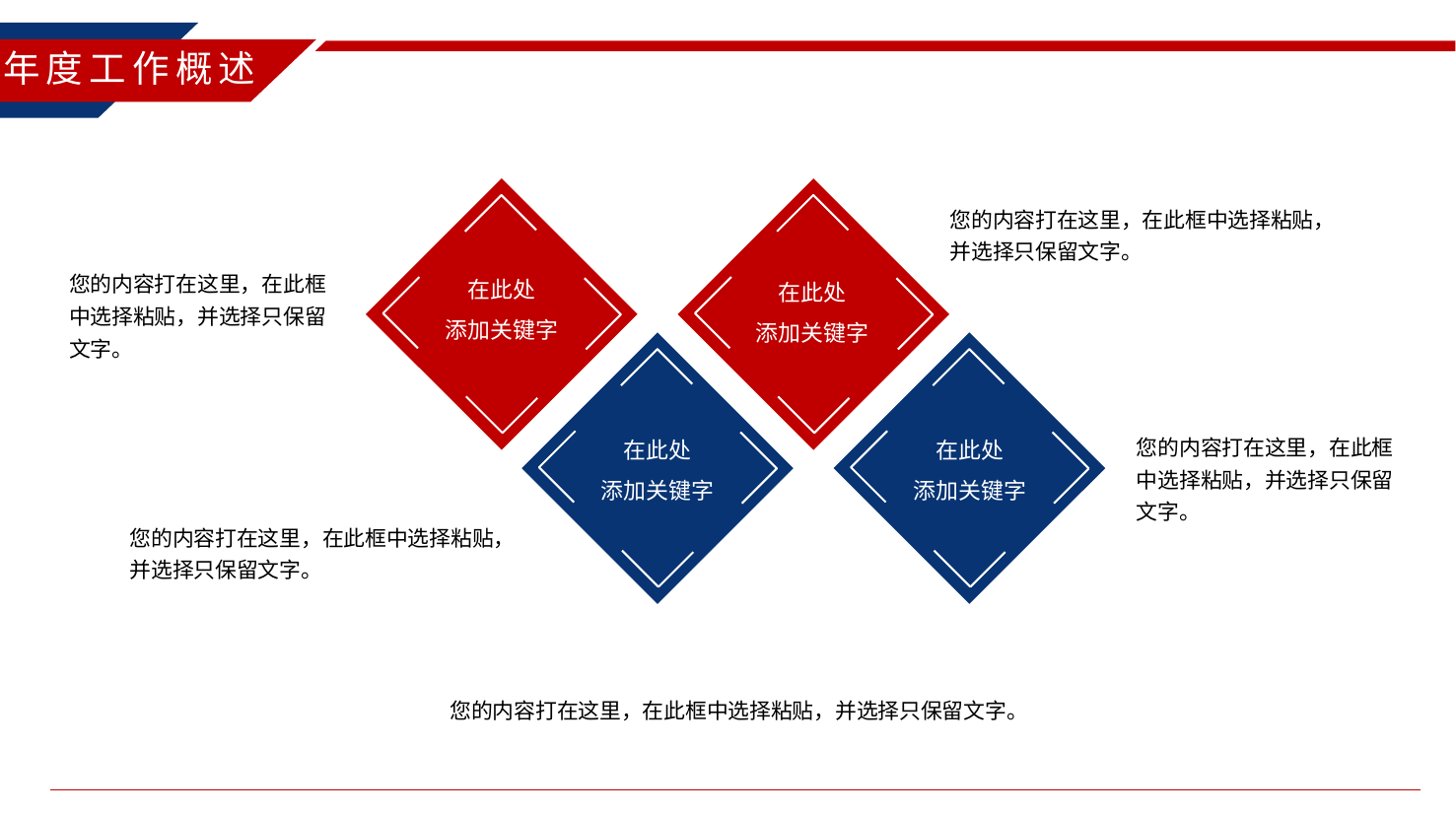

年度工作概述

您的内容打在这里，在此框中选择粘贴，并选择只保留文字。

在此处
添加关键字

在此处
添加关键字
您的内容打在这里，在此框中选择粘贴，并选择只保留文字。

在此处
添加关键字

在此处
添加关键字
您的内容打在这里，在此框中选择粘贴，并选择只保留文字。
您的内容打在这里，在此框中选择粘贴，并选择只保留文字。
您的内容打在这里，在此框中选择粘贴，并选择只保留文字。